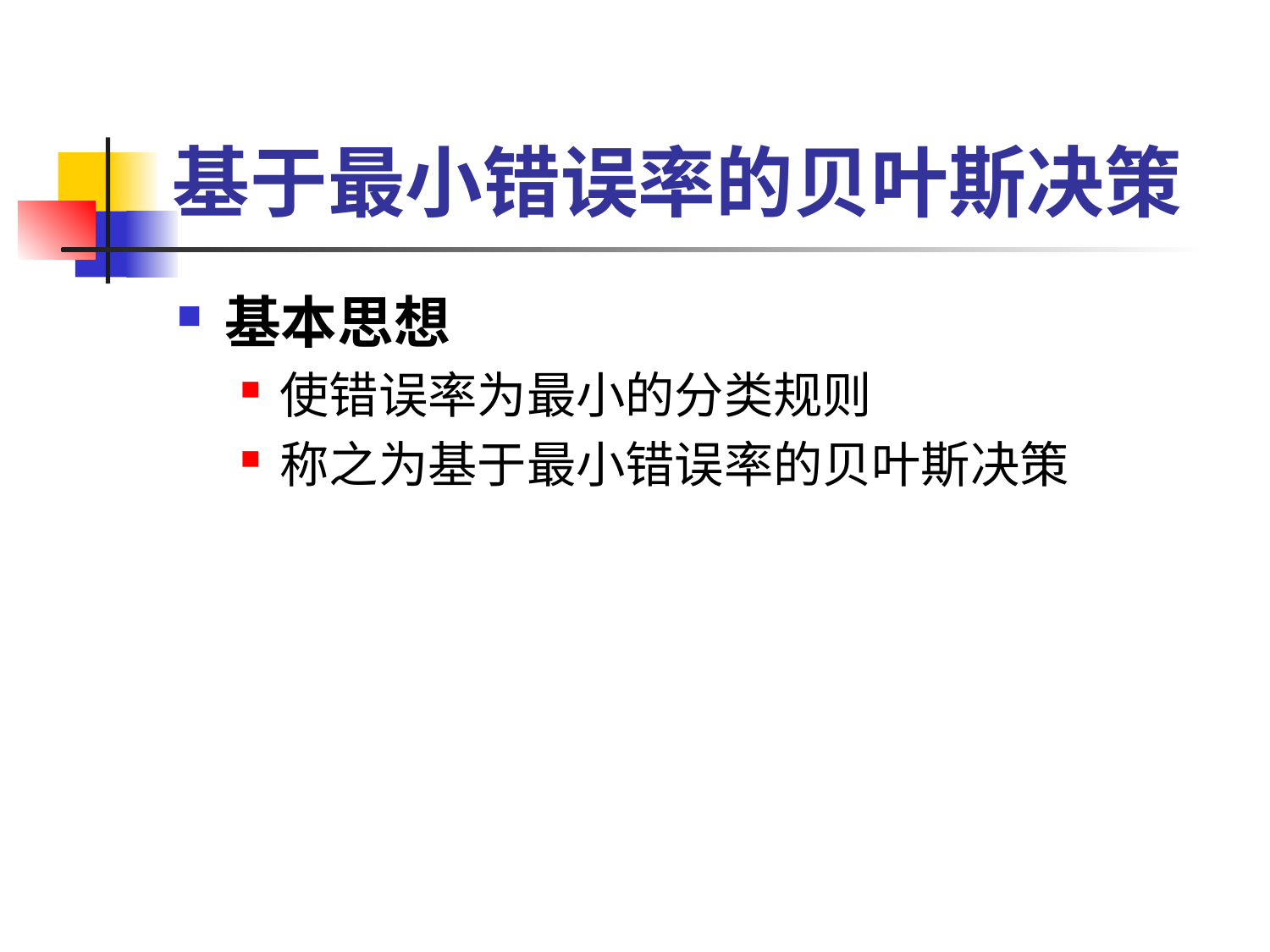

# 基于最小错误率的贝叶斯决策
基本思想
使错误率为最小的分类规则
称之为基于最小错误率的贝叶斯决策